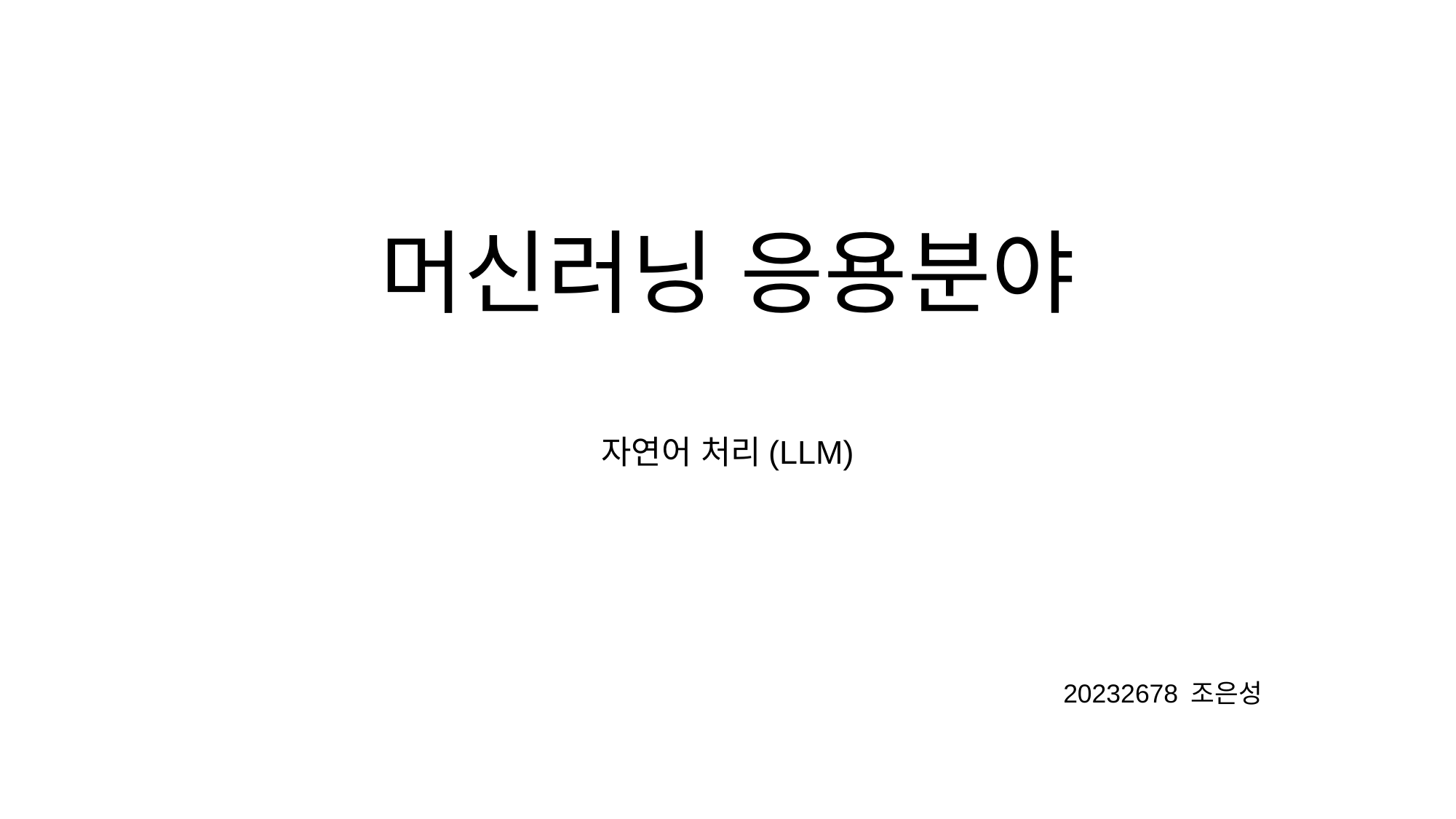

# 머신러닝 응용분야
자연어 처리(LLM)

20232678 조은성